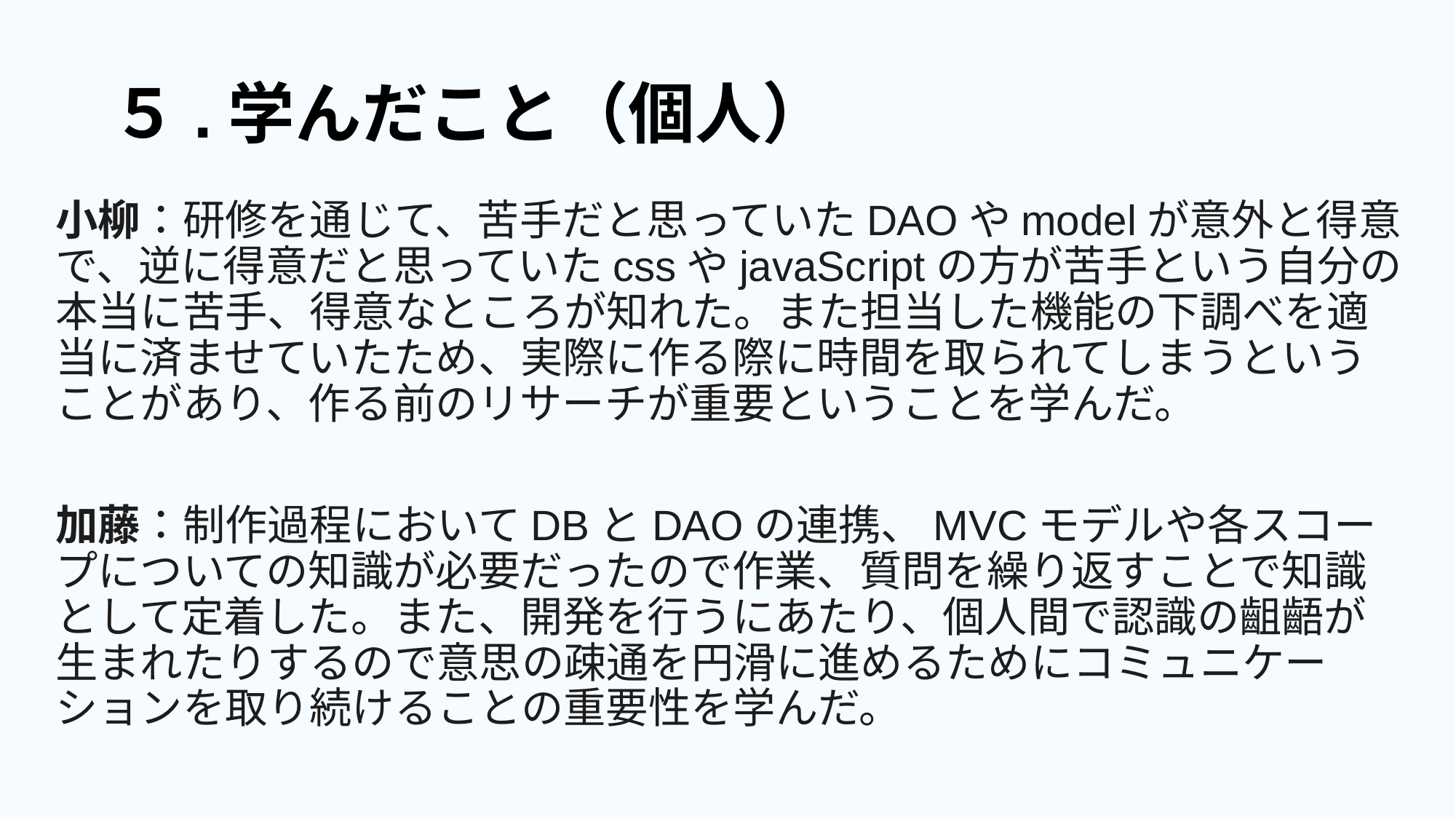

# ５.学んだこと（個人）
小柳：研修を通じて、苦手だと思っていたDAOやmodelが意外と得意で、逆に得意だと思っていたcssやjavaScriptの方が苦手という自分の本当に苦手、得意なところが知れた。また担当した機能の下調べを適当に済ませていたため、実際に作る際に時間を取られてしまうということがあり、作る前のリサーチが重要ということを学んだ。

加藤：制作過程においてDBとDAOの連携、MVCモデルや各スコープについての知識が必要だったので作業、質問を繰り返すことで知識として定着した。また、開発を行うにあたり、個人間で認識の齟齬が生まれたりするので意思の疎通を円滑に進めるためにコミュニケーションを取り続けることの重要性を学んだ。